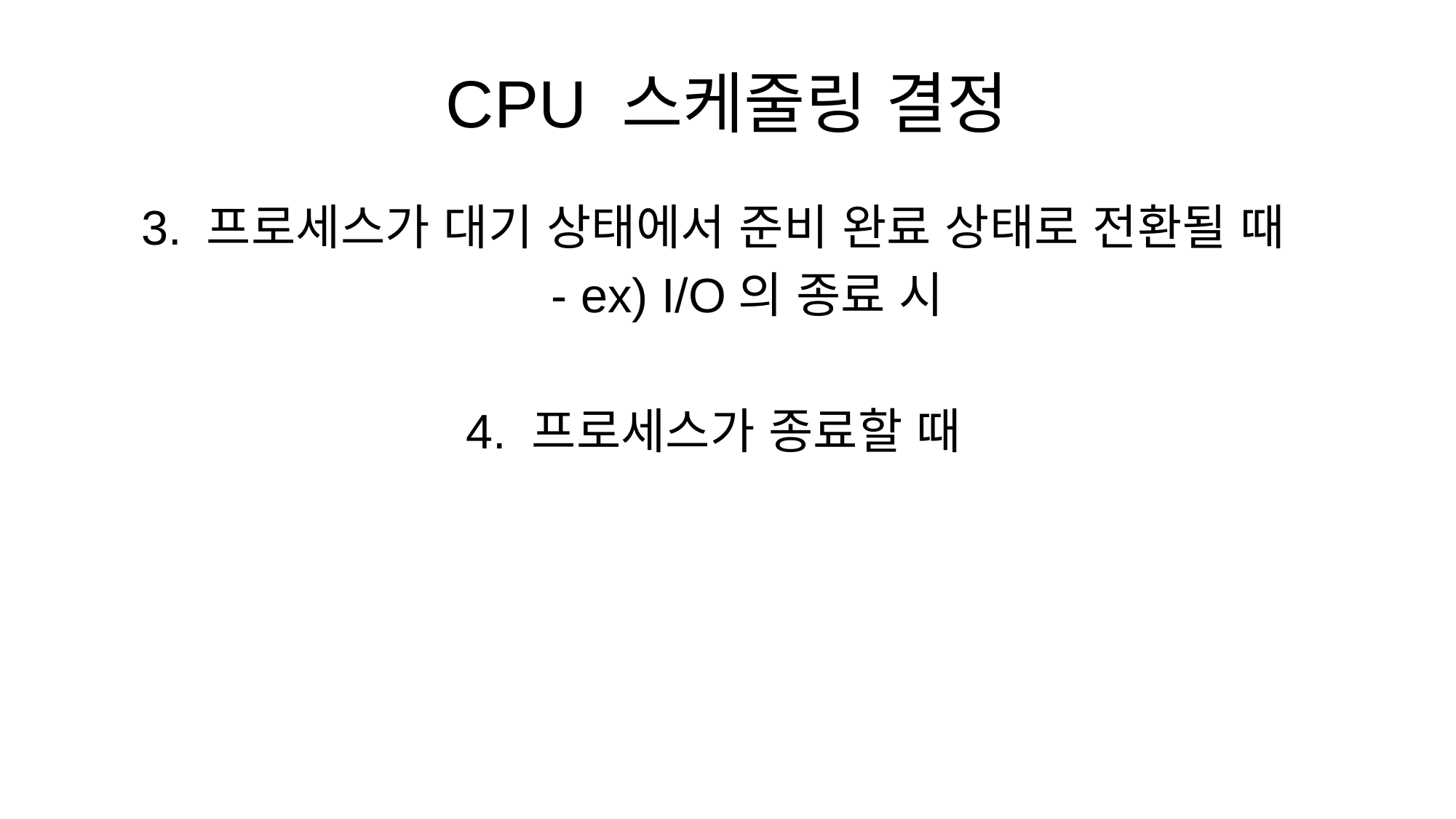

# CPU 스케줄링 결정
3. 프로세스가 대기 상태에서 준비 완료 상태로 전환될 때
   - ex) I/O의 종료 시

4. 프로세스가 종료할 때